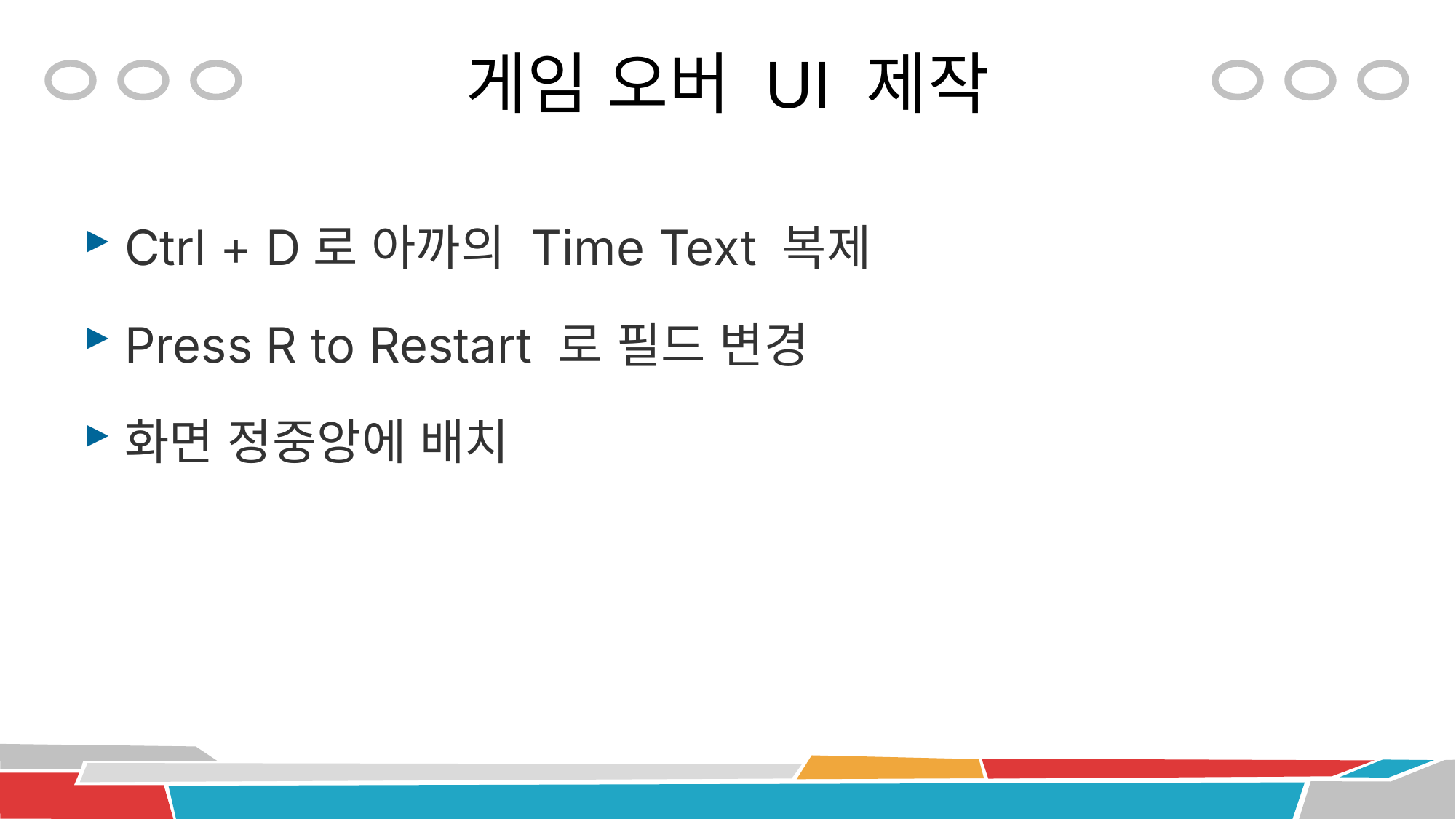

# 게임 오버 UI 제작
Ctrl + D로 아까의 Time Text 복제
Press R to Restart 로 필드 변경
화면 정중앙에 배치